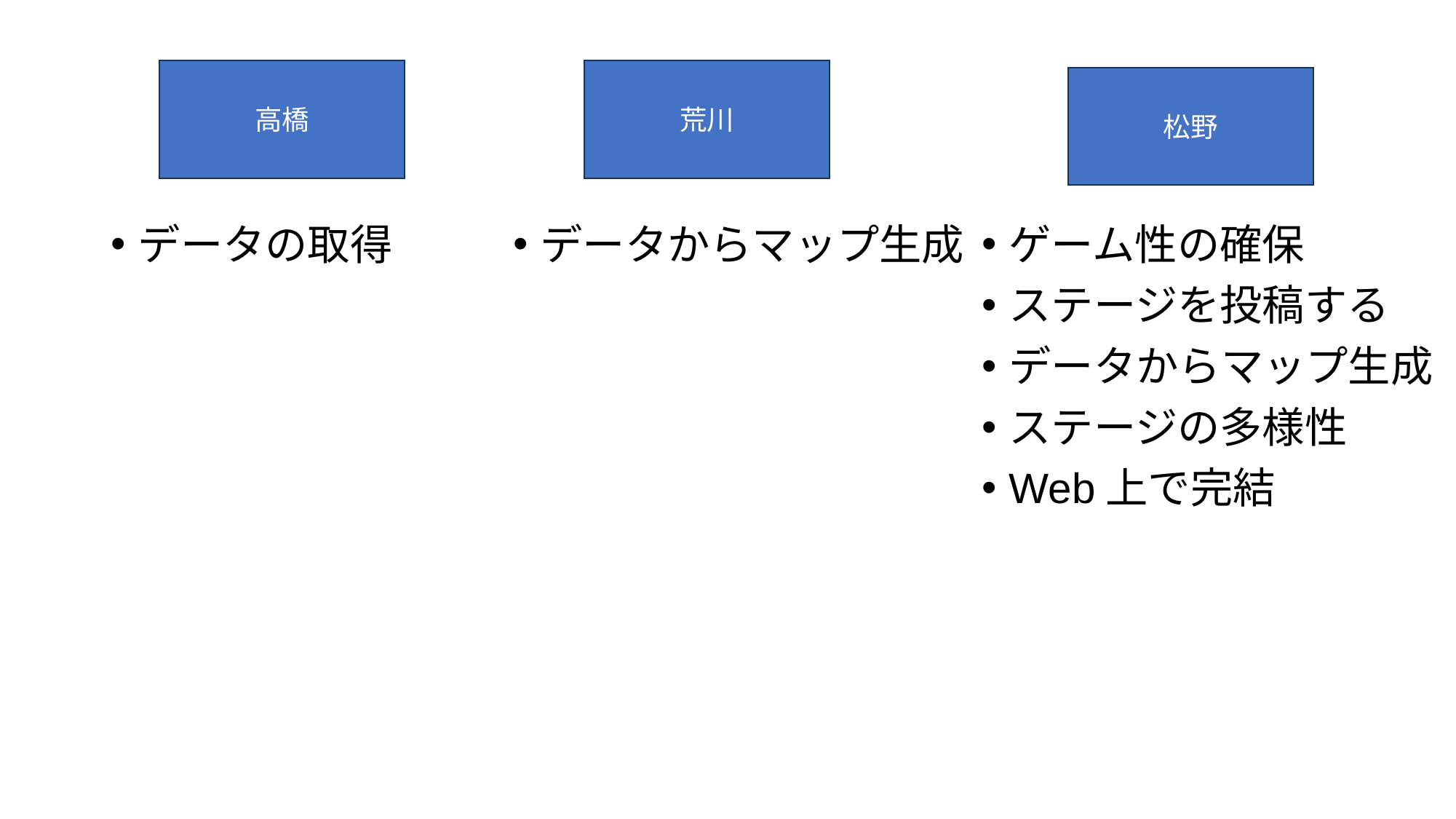

高橋
荒川
松野
データの取得
データからマップ生成
ゲーム性の確保
ステージを投稿する
データからマップ生成
ステージの多様性
Web上で完結